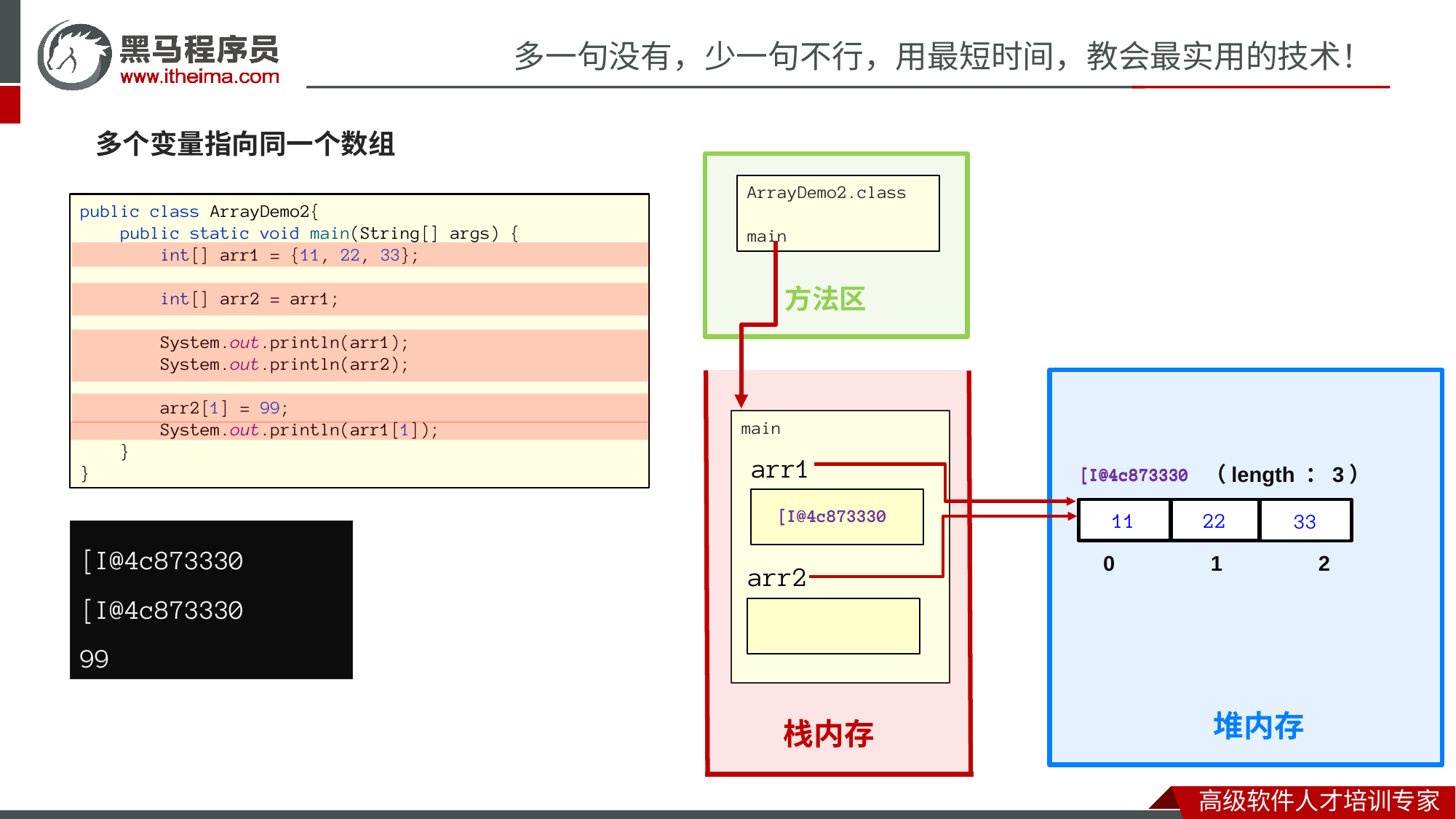

多个变量指向同一个数组

方法区
ArrayDemo2.class

main
public class ArrayDemo2{
    public static void main(String[] args) {
        int[] arr1 = {11, 22, 33};
        int[] arr2 = arr1;
        System.out.println(arr1);
        System.out.println(arr2);
        arr2[1] = 99;
        System.out.println(arr1[1]);
    }
}

堆内存

栈内存

main

arr1
（length ：3）
[I@4c873330
[I@4c873330

[I@4c873330

11
22
99
33
[I@4c873330
[I@4c873330
99
0                1                2
arr2